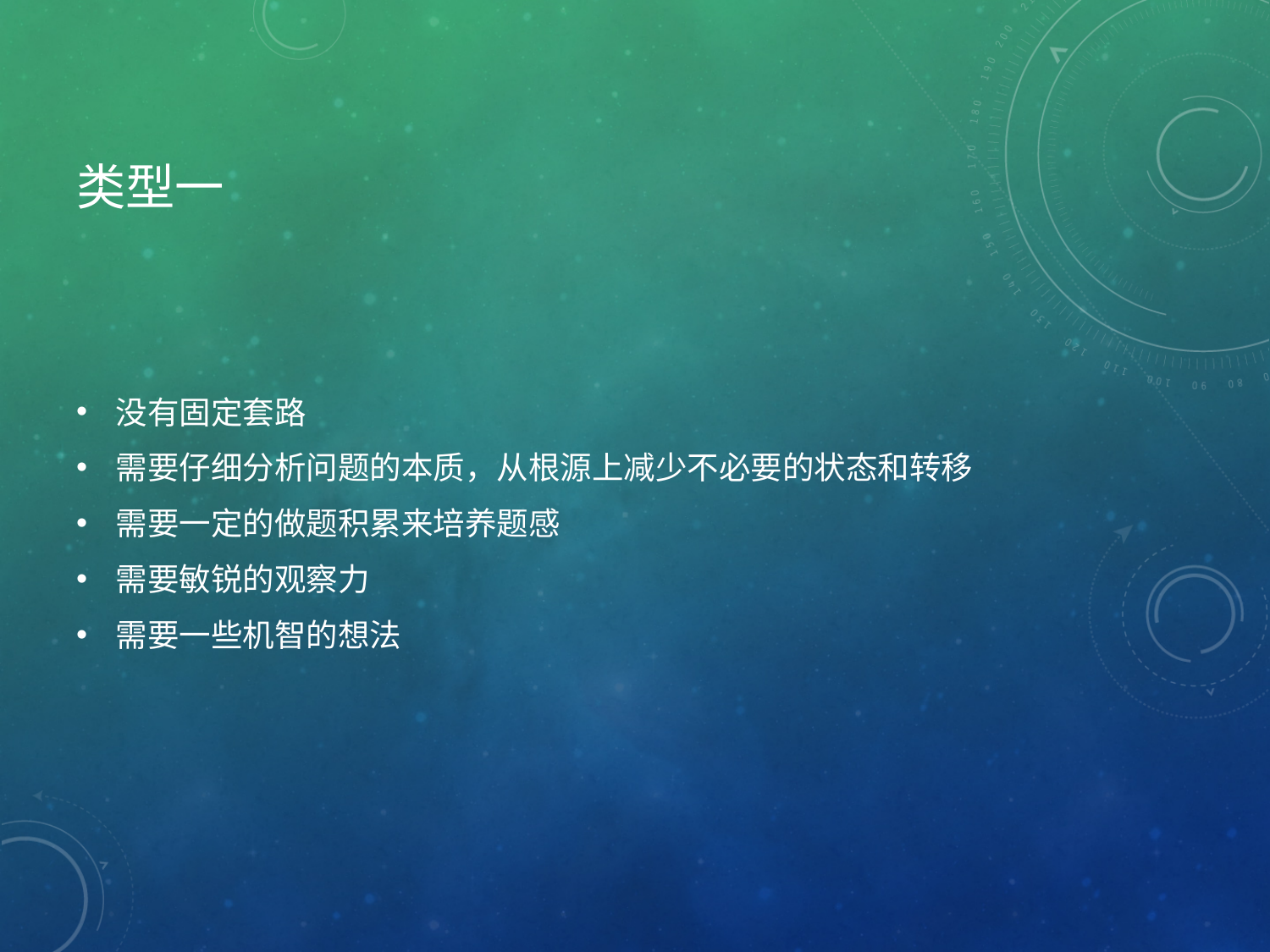

# 类型一
没有固定套路
需要仔细分析问题的本质，从根源上减少不必要的状态和转移
需要一定的做题积累来培养题感
需要敏锐的观察力
需要一些机智的想法